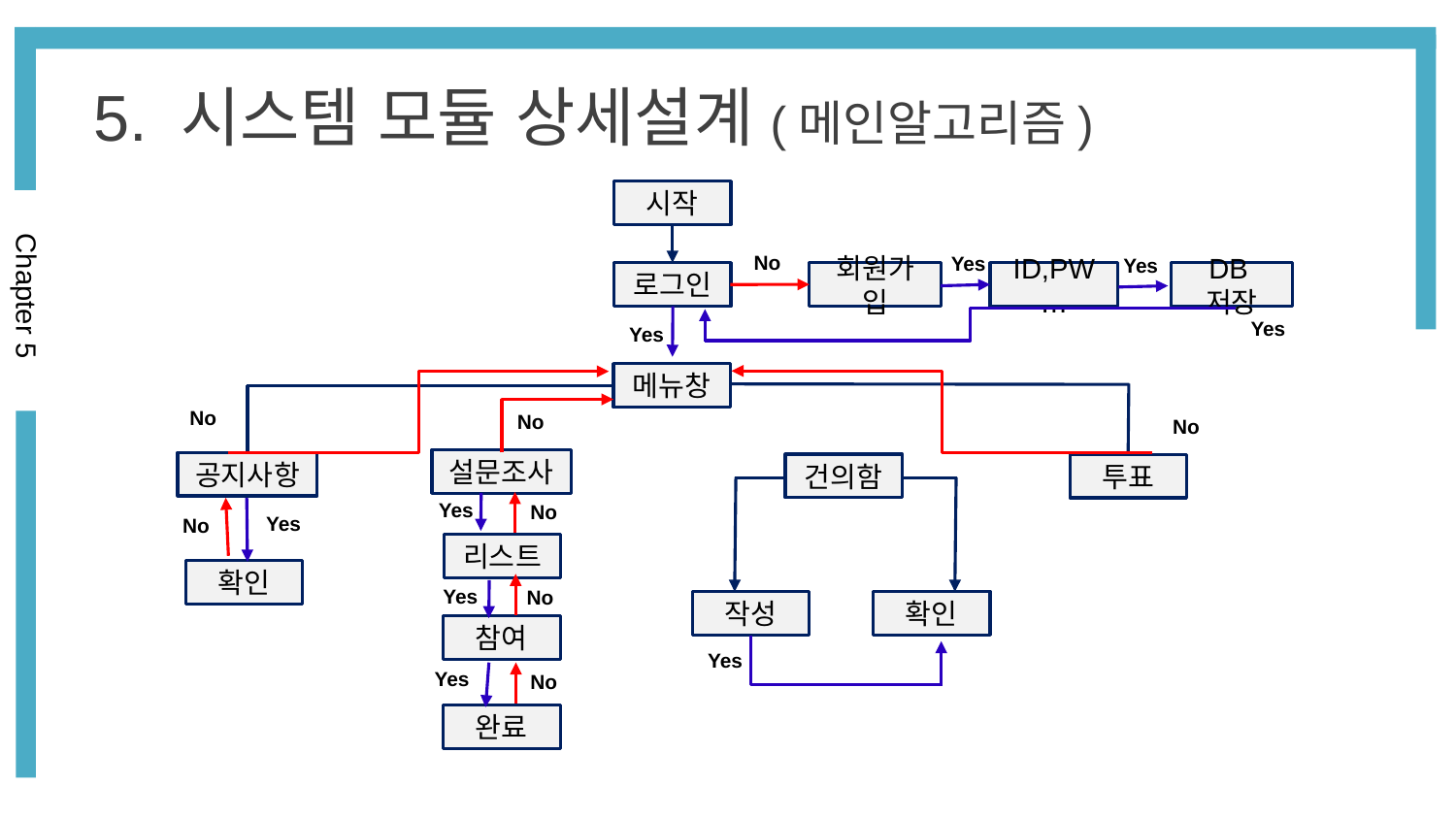

5. 시스템 모듈 상세설계(메인알고리즘)

시작
No
Yes
Yes
ID,PW…
DB저장
로그인
회원가입
Chapter 5
Yes
Yes
메뉴창
No
No

No
설문조사
공지사항
건의함
투표
Yes
No
Yes
No
리스트
확인
No
Yes
확인
작성
참여
Yes
Yes
No
완료